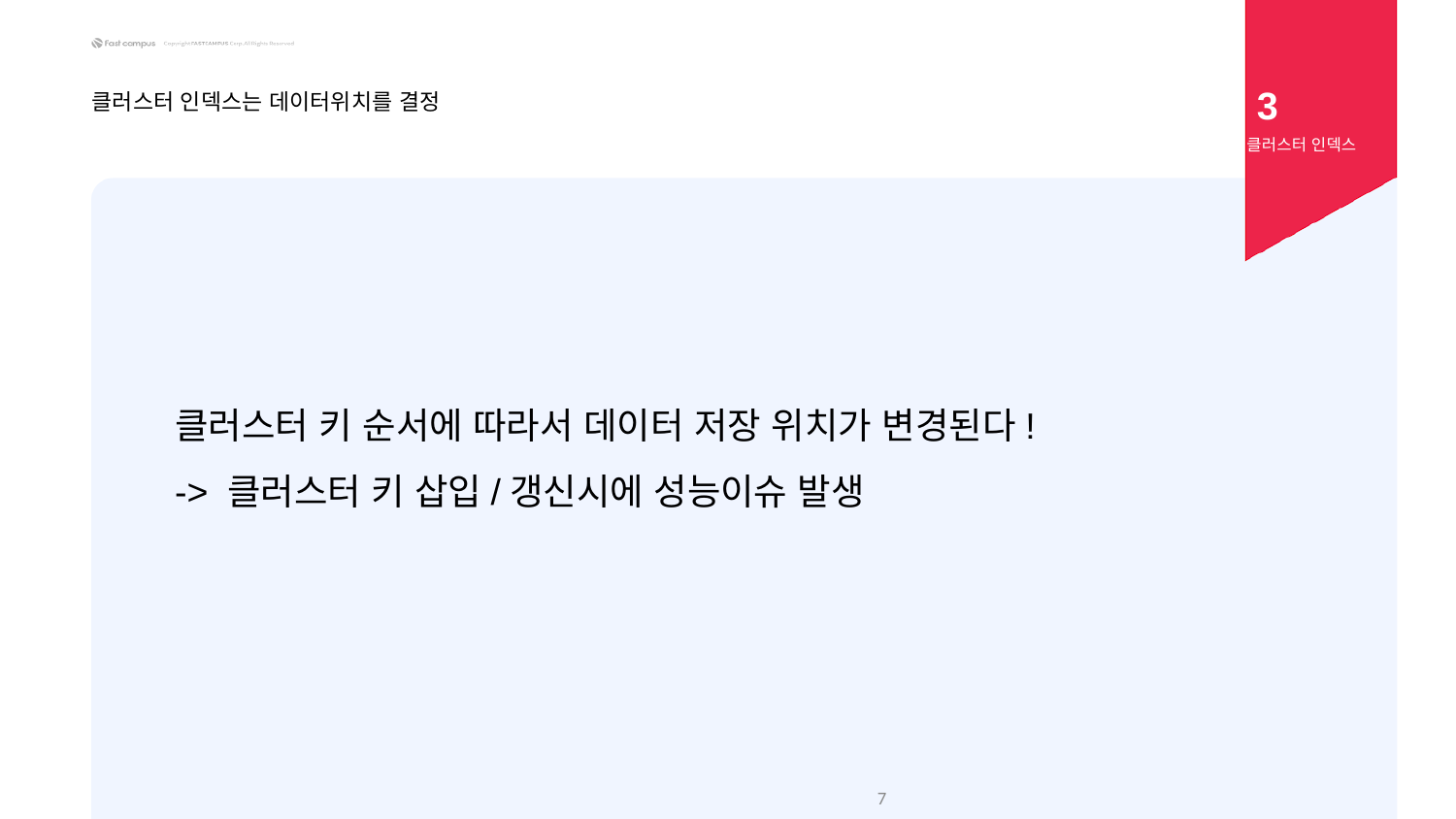

3
클러스터 인덱스는 데이터위치를 결정
클러스터 인덱스
클러스터 키 순서에 따라서 데이터 저장 위치가 변경된다!
-> 클러스터 키 삽입/갱신시에 성능이슈 발생

7